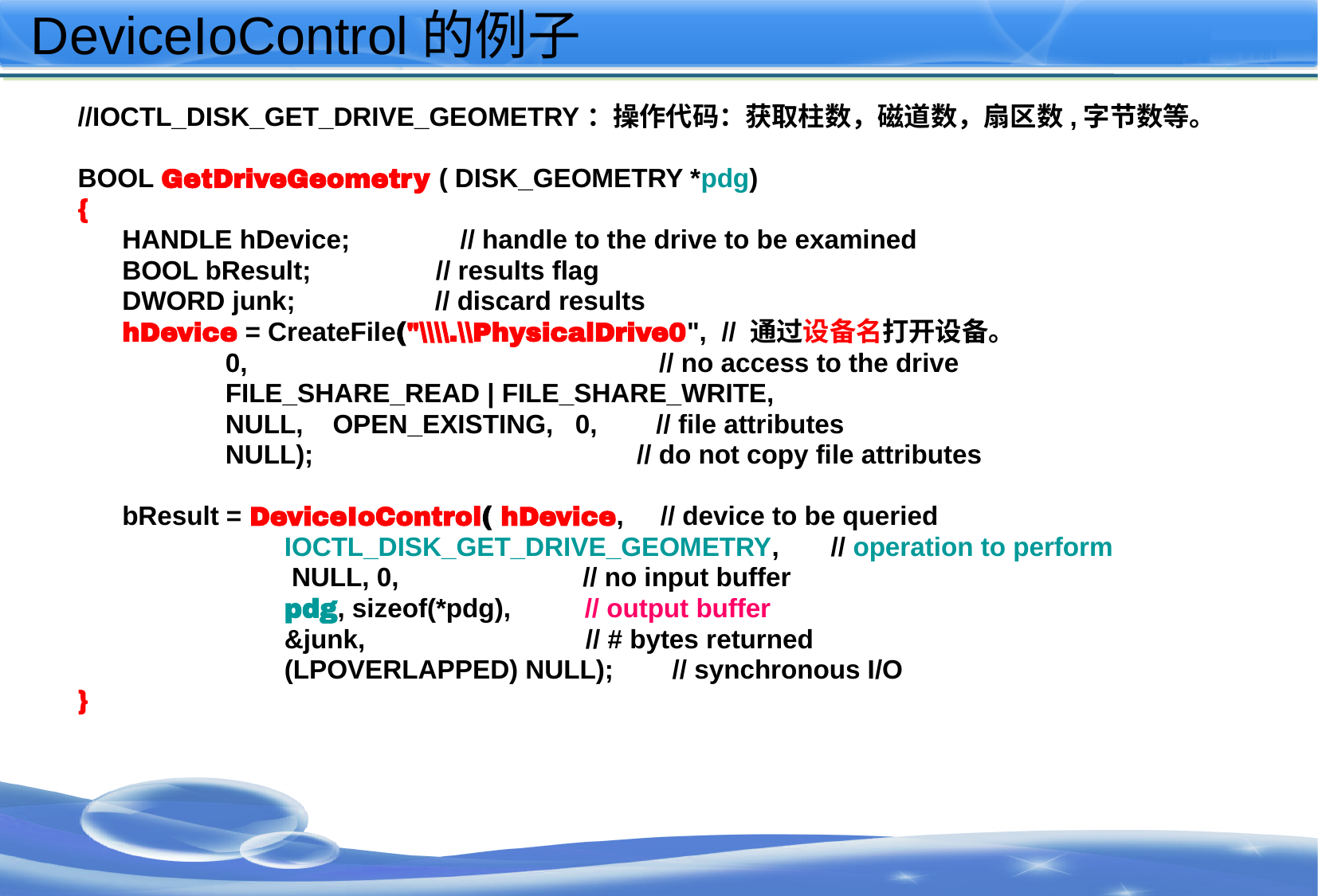

# DeviceIoControl的例子
//IOCTL_DISK_GET_DRIVE_GEOMETRY：操作代码：获取柱数，磁道数，扇区数,字节数等。

BOOL GetDriveGeometry ( DISK_GEOMETRY *pdg)
{
      HANDLE hDevice;               // handle to the drive to be examined
      BOOL bResult;                 // results flag
      DWORD junk;                   // discard results
      hDevice = CreateFile("\\\\.\\PhysicalDrive0",  // 通过设备名打开设备。
                    0,                                                        // no access to the drive
                    FILE_SHARE_READ | FILE_SHARE_WRITE,
                    NULL,    OPEN_EXISTING,   0,        // file attributes
                    NULL);                                            // do not copy file attributes

      bResult = DeviceIoControl( hDevice,     // device to be queried
                            IOCTL_DISK_GET_DRIVE_GEOMETRY,       // operation to perform
                             NULL, 0,                         // no input buffer
                            pdg, sizeof(*pdg),          // output buffer
                            &junk,                              // # bytes returned
                            (LPOVERLAPPED) NULL);        // synchronous I/O
}